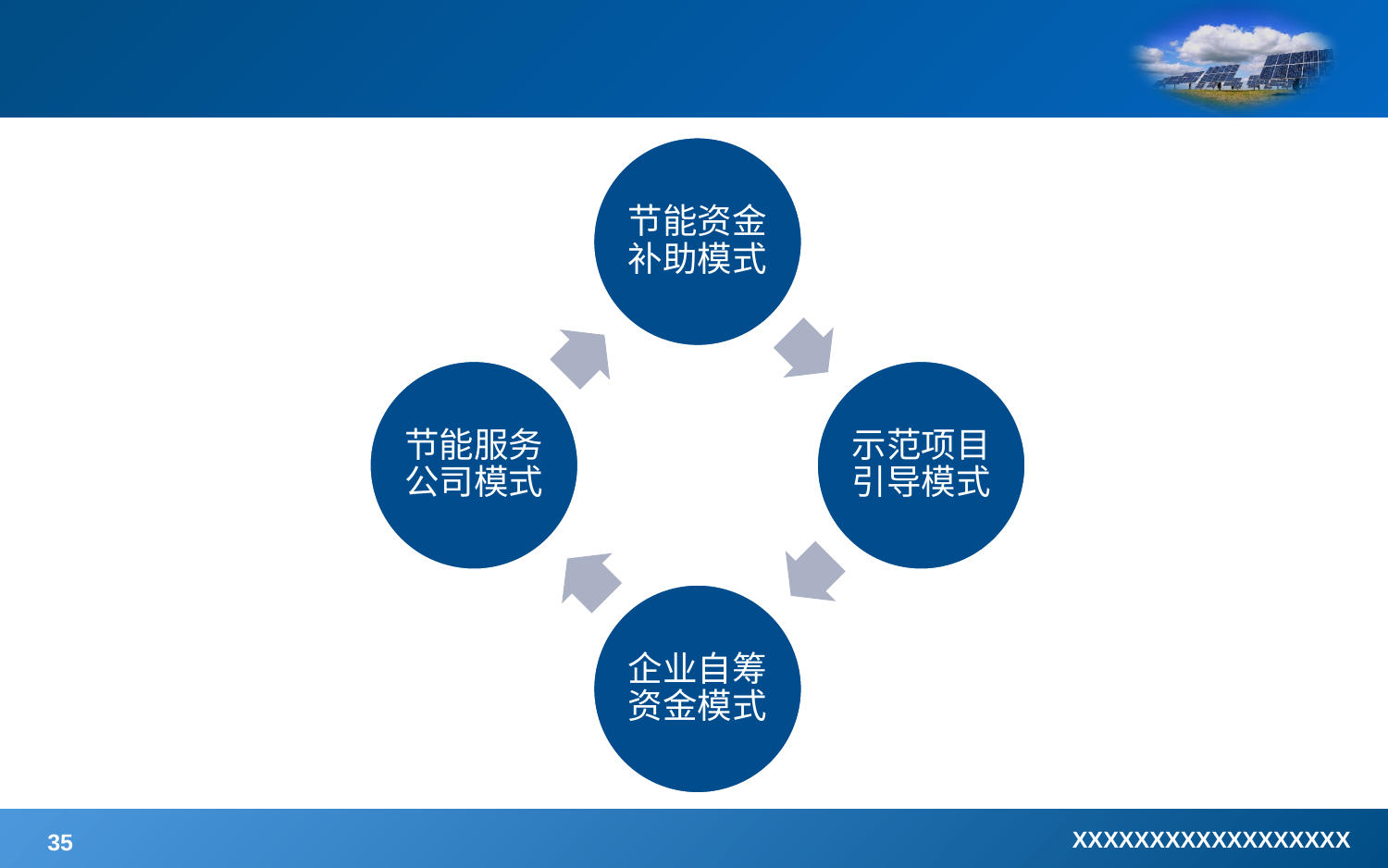

#
节能资金补助模式

示范项目引导模式

企业自筹资金模式

节能服务公司模式